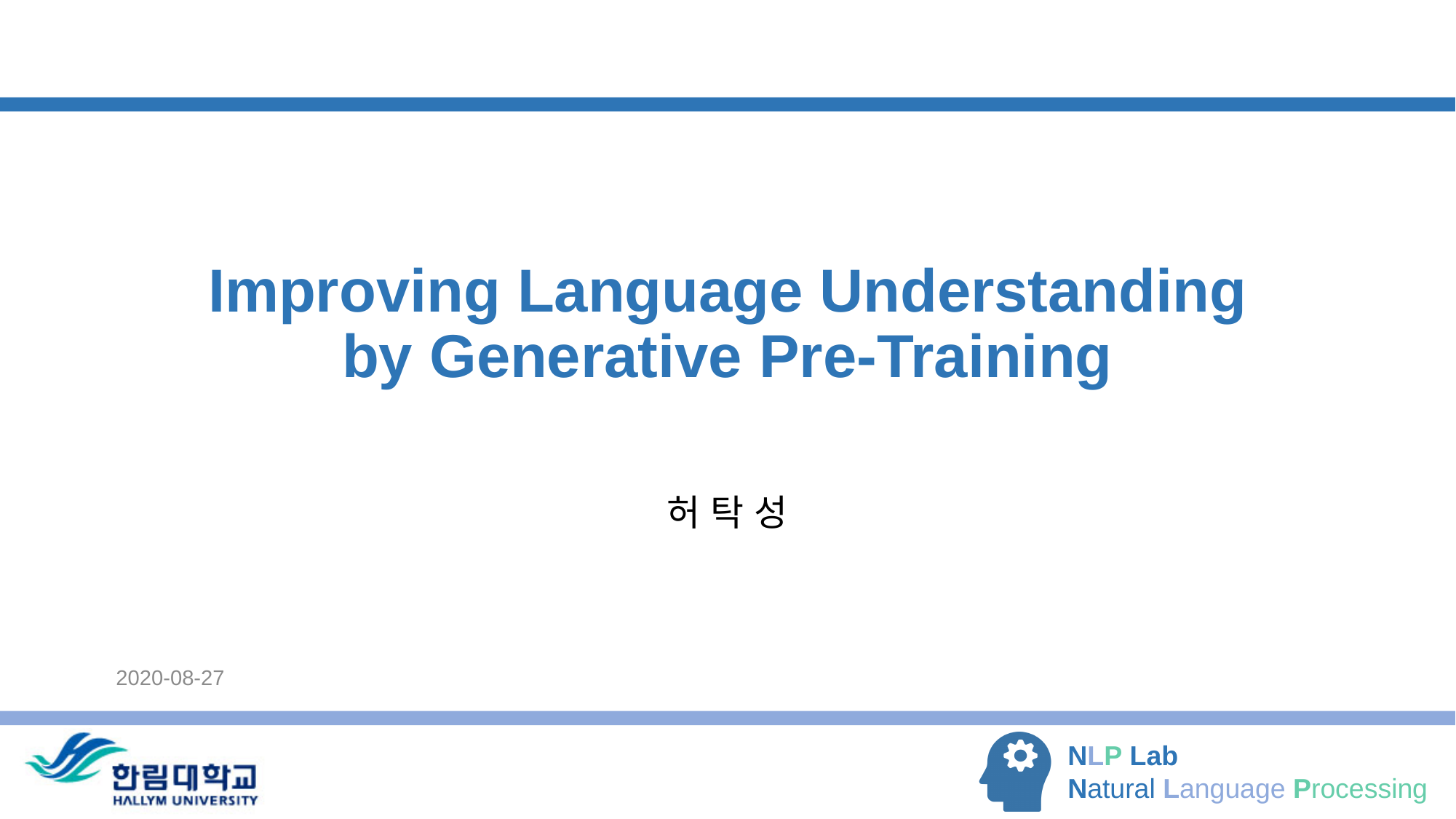

# Improving Language Understanding by Generative Pre-Training

허 탁 성
2020-08-27